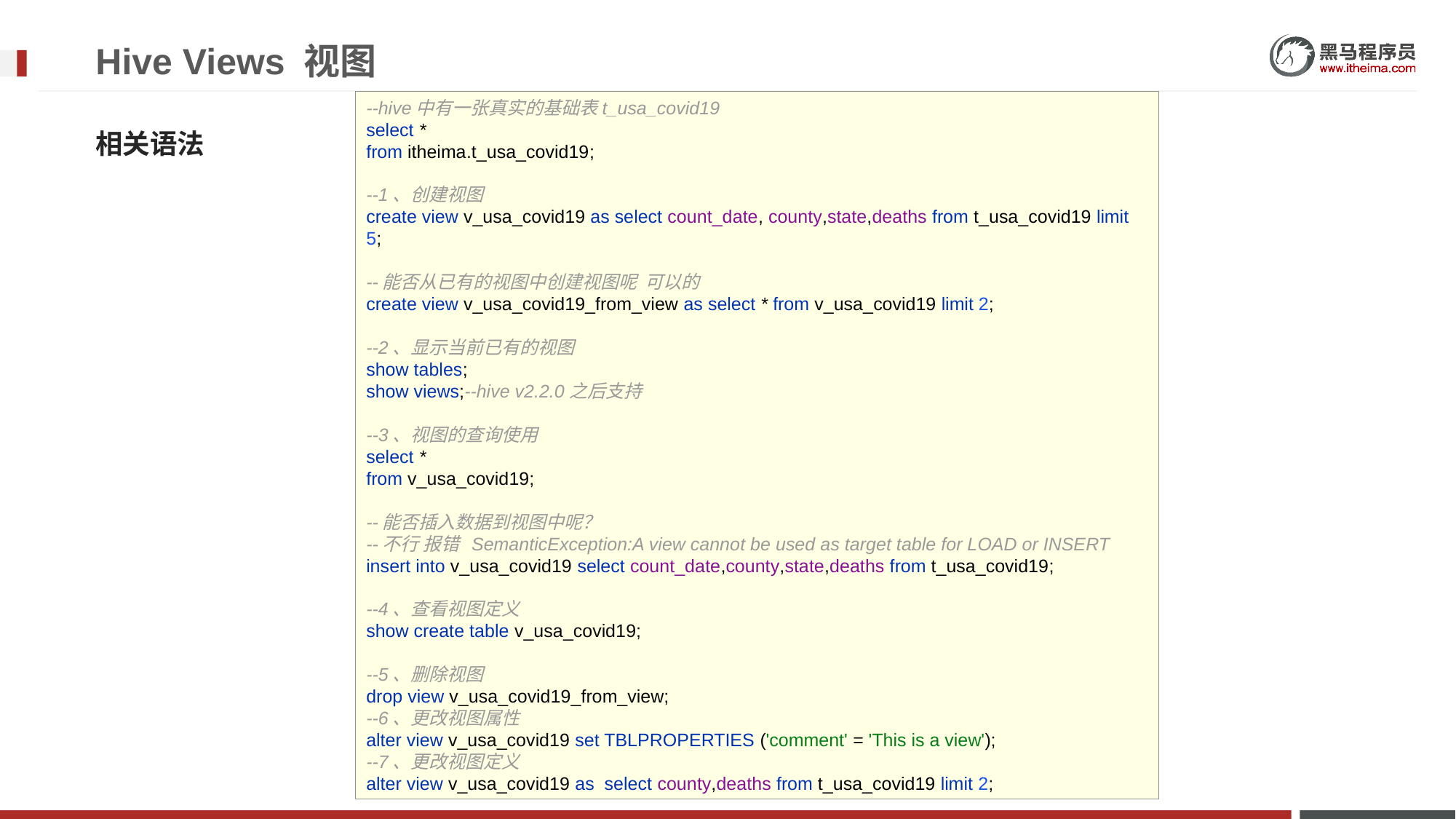

# Hive Views 视图
--hive中有一张真实的基础表t_usa_covid19
select *
from itheima.t_usa_covid19;
--1、创建视图
create view v_usa_covid19 as select count_date, county,state,deaths from t_usa_covid19 limit 5;
--能否从已有的视图中创建视图呢  可以的
create view v_usa_covid19_from_view as select * from v_usa_covid19 limit 2;
--2、显示当前已有的视图
show tables;
show views;--hive v2.2.0之后支持
--3、视图的查询使用
select *
from v_usa_covid19;
--能否插入数据到视图中呢？
--不行 报错  SemanticException:A view cannot be used as target table for LOAD or INSERT
insert into v_usa_covid19 select count_date,county,state,deaths from t_usa_covid19;
--4、查看视图定义
show create table v_usa_covid19;
--5、删除视图
drop view v_usa_covid19_from_view;
--6、更改视图属性
alter view v_usa_covid19 set TBLPROPERTIES ('comment' = 'This is a view');
--7、更改视图定义
alter view v_usa_covid19 as  select county,deaths from t_usa_covid19 limit 2;
相关语法